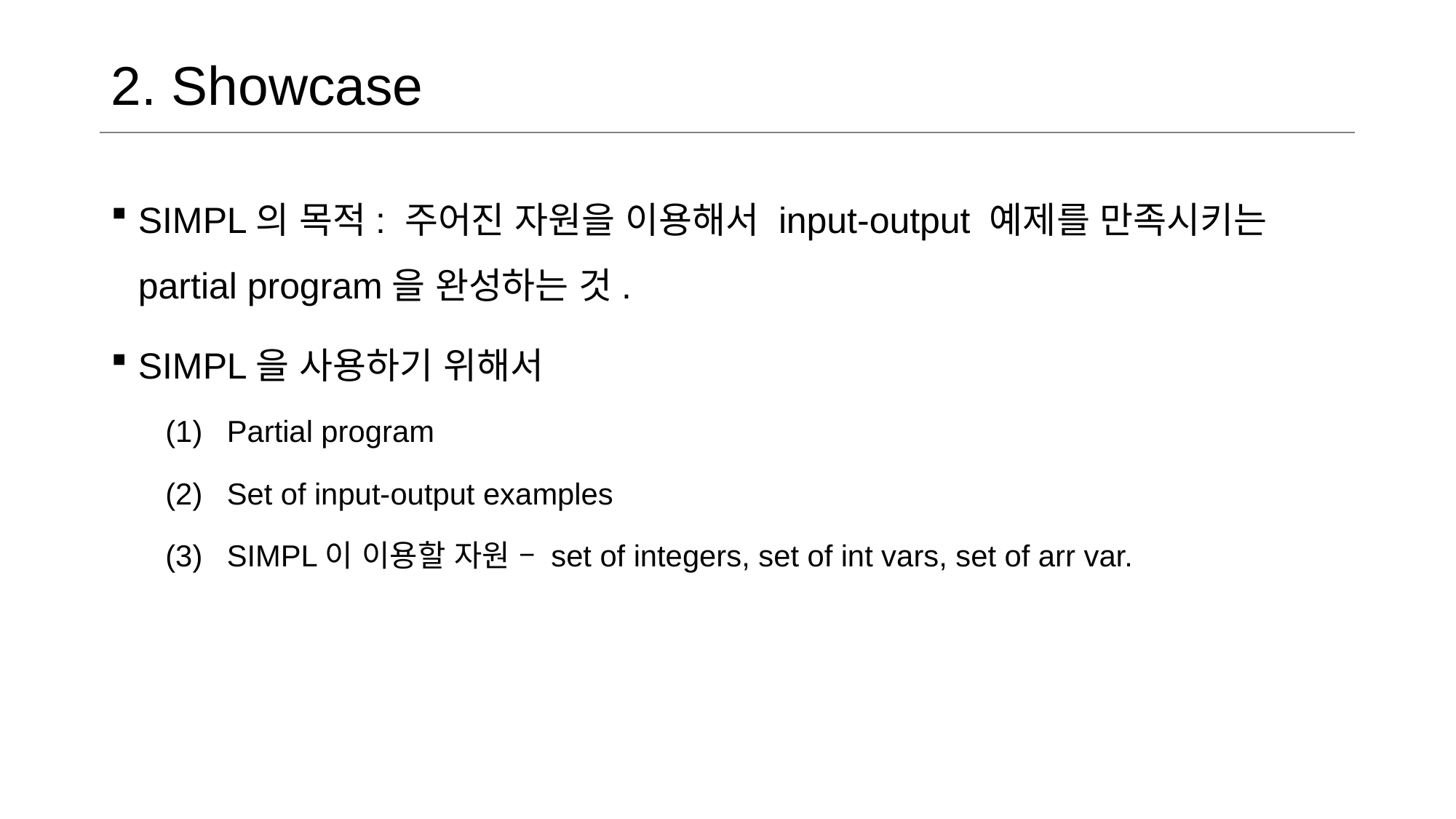

# 2. Showcase
SIMPL의 목적: 주어진 자원을 이용해서 input-output 예제를 만족시키는 partial program을 완성하는 것.
SIMPL을 사용하기 위해서
Partial program
Set of input-output examples
SIMPL이 이용할 자원 – set of integers, set of int vars, set of arr var.